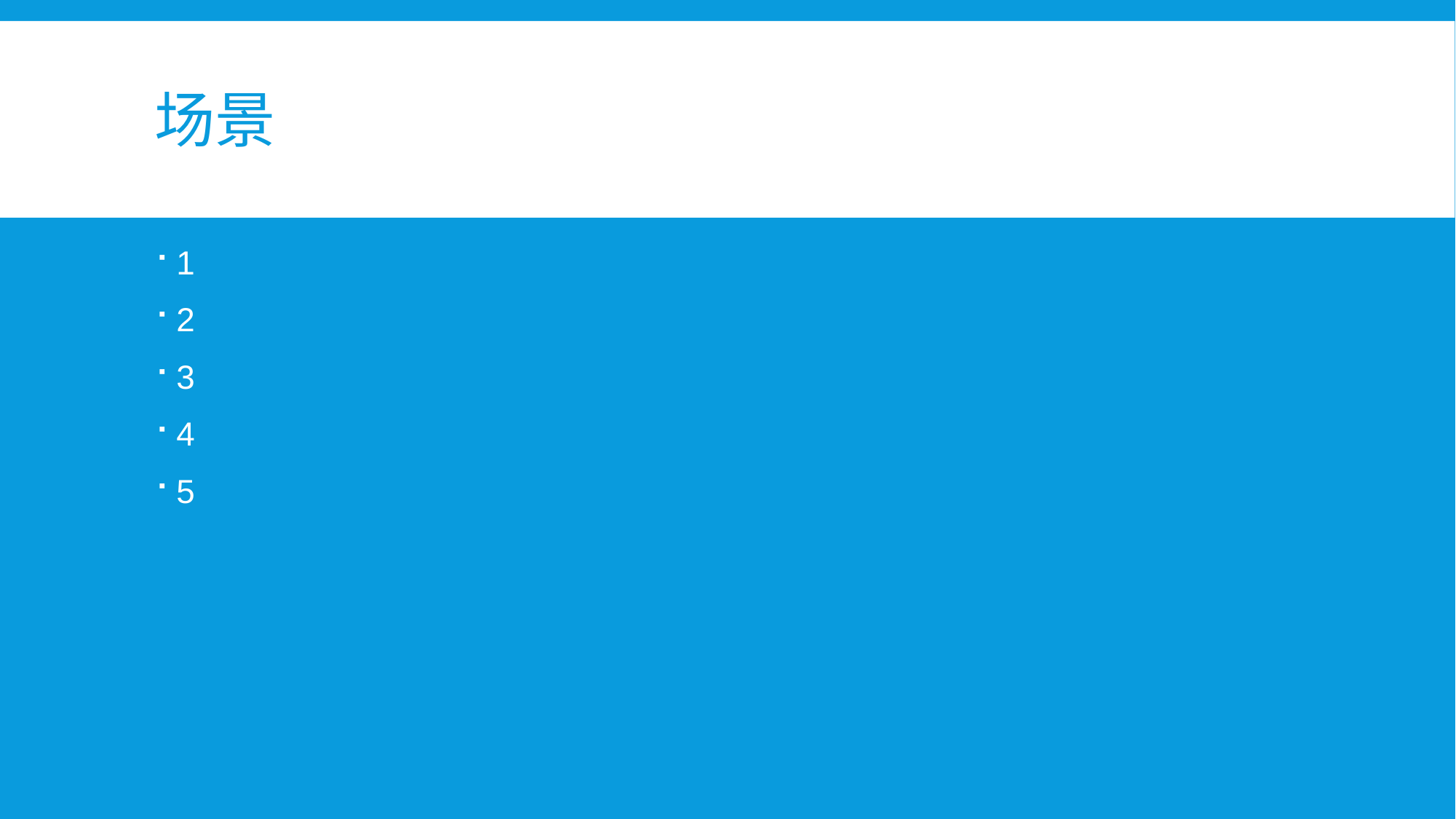

# 场景
1
2
3
4
5